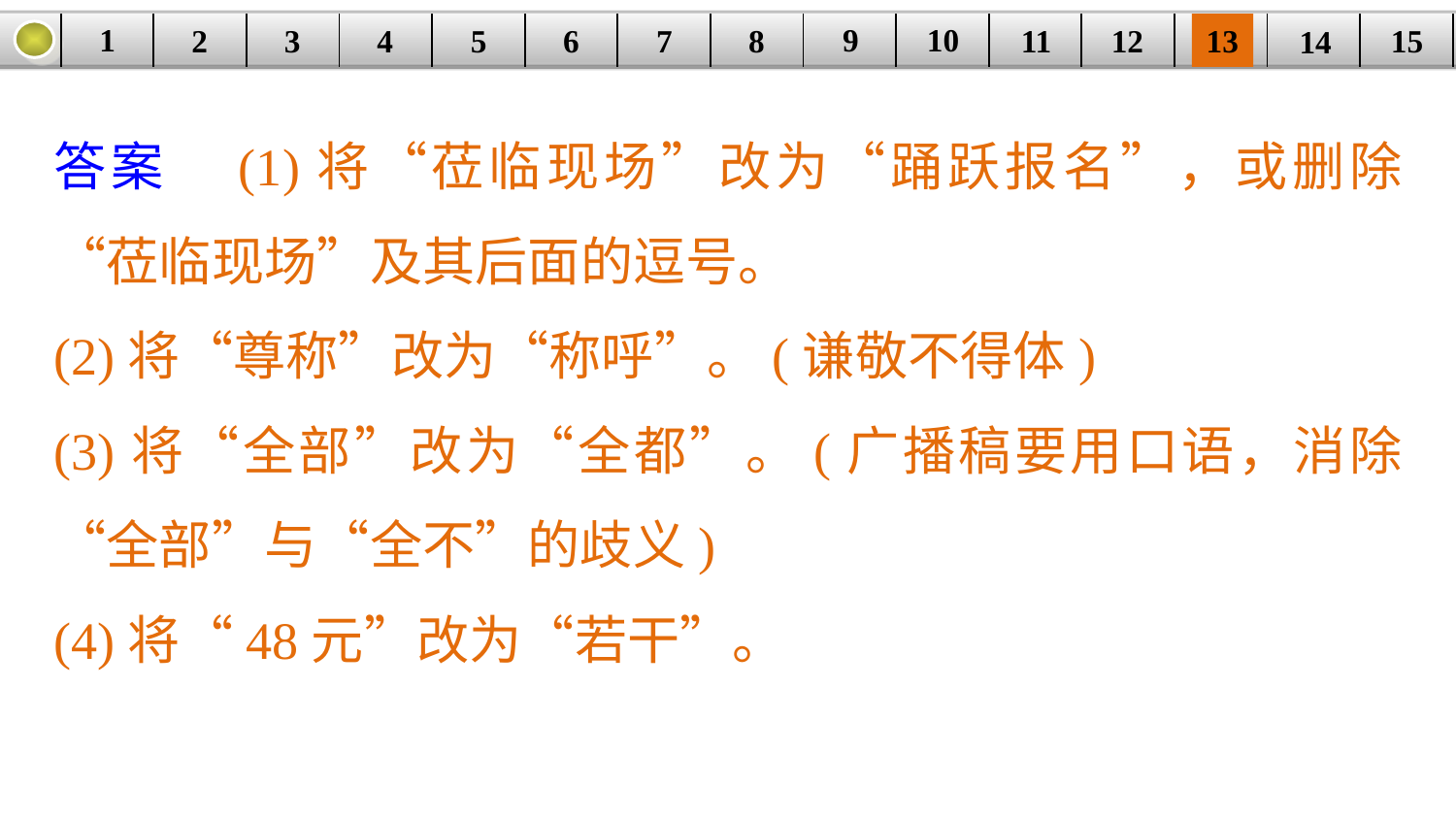

9
10
1
3
4
5
6
8
11
2
12
15
|  |  |  |  |  |  |  |  |  |  |  |  |  |  |  |
| --- | --- | --- | --- | --- | --- | --- | --- | --- | --- | --- | --- | --- | --- | --- |
7
13
14

答案　(1)将“莅临现场”改为“踊跃报名”，或删除“莅临现场”及其后面的逗号。
(2)将“尊称”改为“称呼”。(谦敬不得体)
(3)将“全部”改为“全都”。(广播稿要用口语，消除“全部”与“全不”的歧义)
(4)将“48元”改为“若干”。